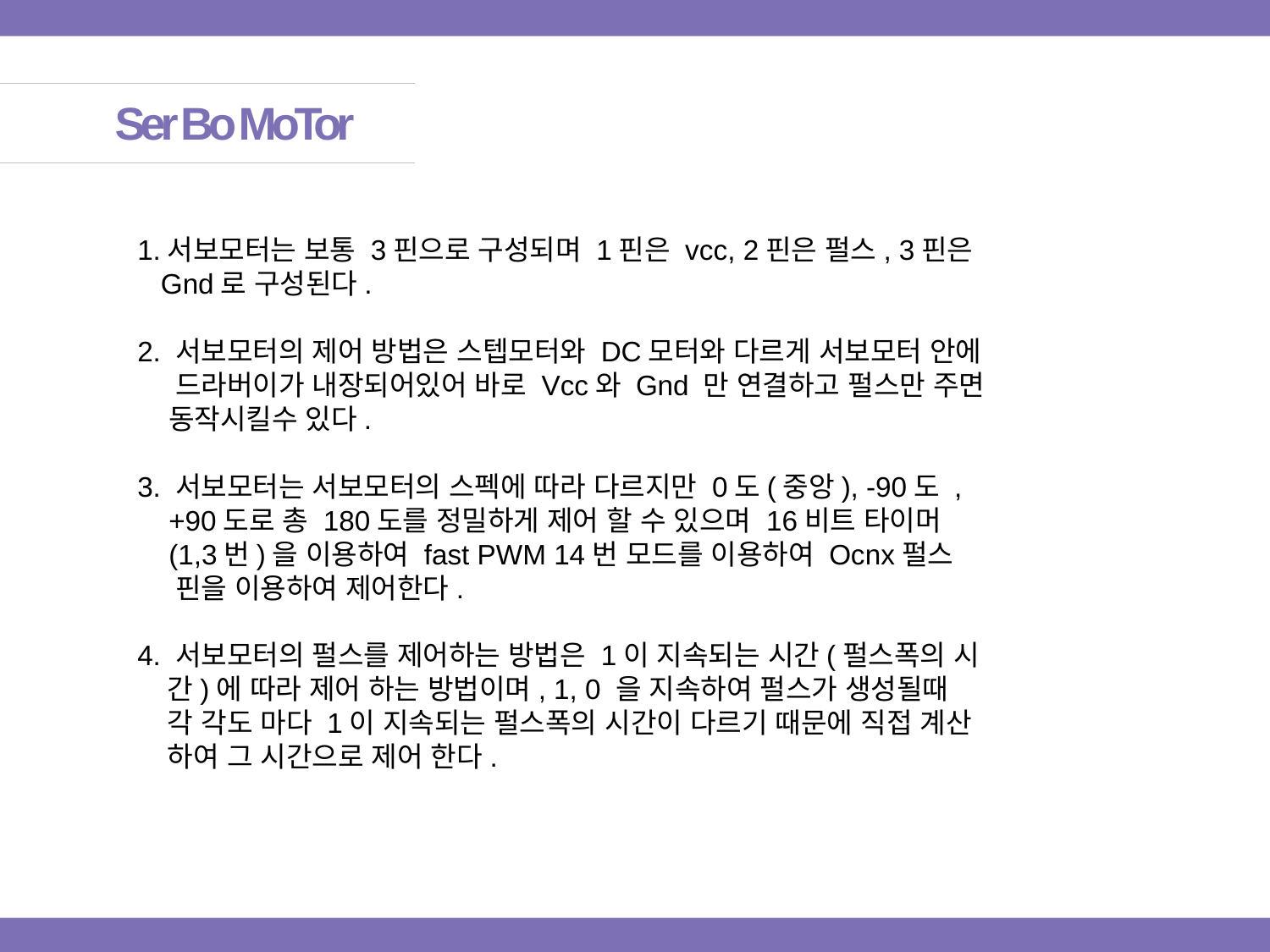

Ser Bo MoTor
1.서보모터는 보통 3핀으로 구성되며 1핀은 vcc, 2핀은 펄스, 3핀은
   Gnd로 구성된다.

2. 서보모터의 제어 방법은 스텝모터와 DC모터와 다르게 서보모터 안에
    드라버이가 내장되어있어 바로 Vcc와 Gnd 만 연결하고 펄스만 주면
    동작시킬수 있다.

3. 서보모터는 서보모터의 스펙에 따라 다르지만 0도(중앙), -90도 ,
    +90도로 총 180도를 정밀하게 제어 할 수 있으며 16비트 타이머
    (1,3번)을 이용하여 fast PWM 14번 모드를 이용하여 Ocnx펄스
    핀을 이용하여 제어한다.

4. 서보모터의 펄스를 제어하는 방법은 1이 지속되는 시간(펄스폭의 시
   간)에 따라 제어 하는 방법이며, 1, 0 을 지속하여 펄스가 생성될때
   각 각도 마다 1이 지속되는 펄스폭의 시간이 다르기 때문에 직접 계산
   하여 그 시간으로 제어 한다.